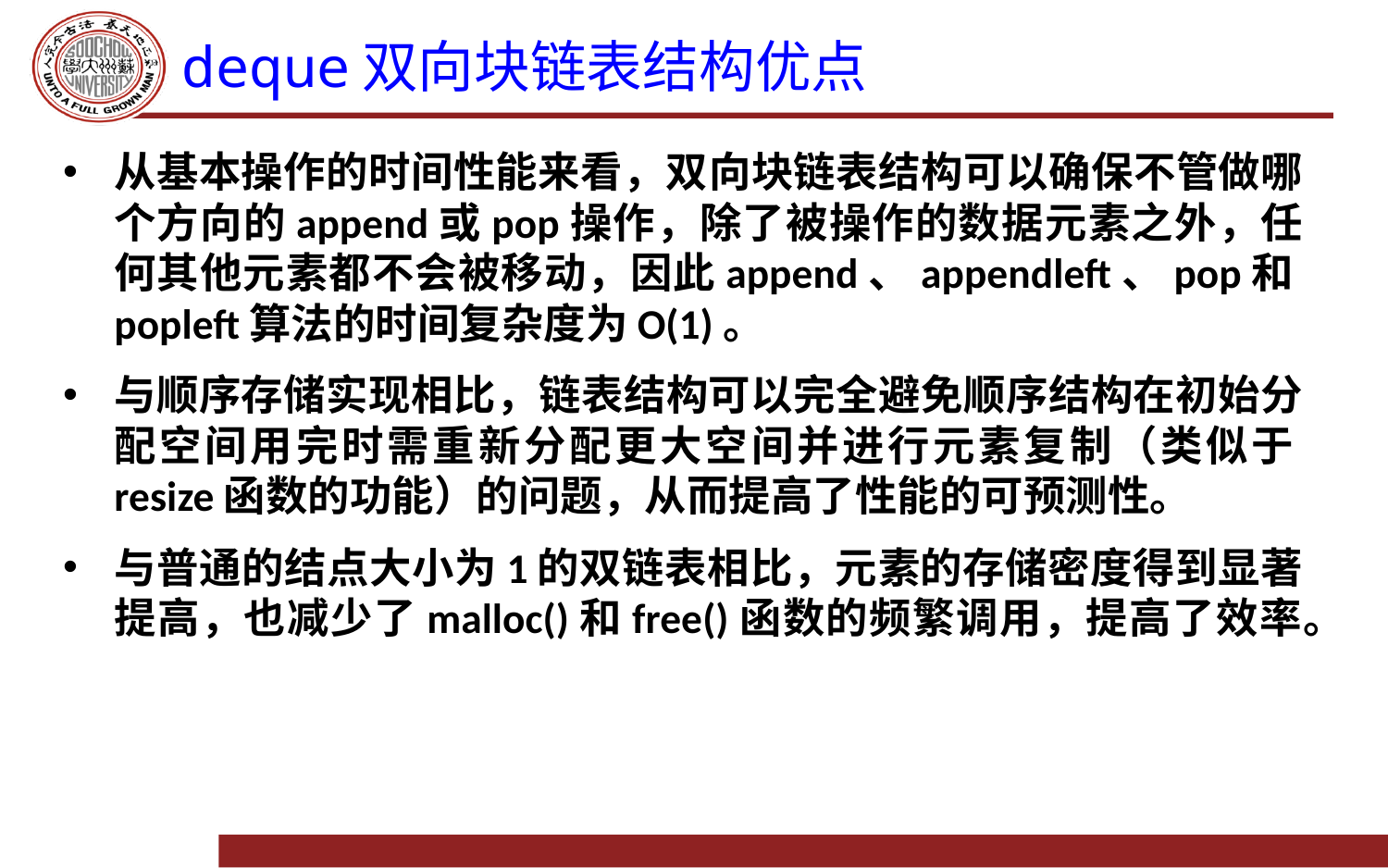

# deque双向块链表结构优点
从基本操作的时间性能来看，双向块链表结构可以确保不管做哪个方向的append或pop操作，除了被操作的数据元素之外，任何其他元素都不会被移动，因此append、appendleft、pop和popleft算法的时间复杂度为O(1)。
与顺序存储实现相比，链表结构可以完全避免顺序结构在初始分配空间用完时需重新分配更大空间并进行元素复制（类似于resize函数的功能）的问题，从而提高了性能的可预测性。
与普通的结点大小为1的双链表相比，元素的存储密度得到显著提高，也减少了malloc()和free()函数的频繁调用，提高了效率。